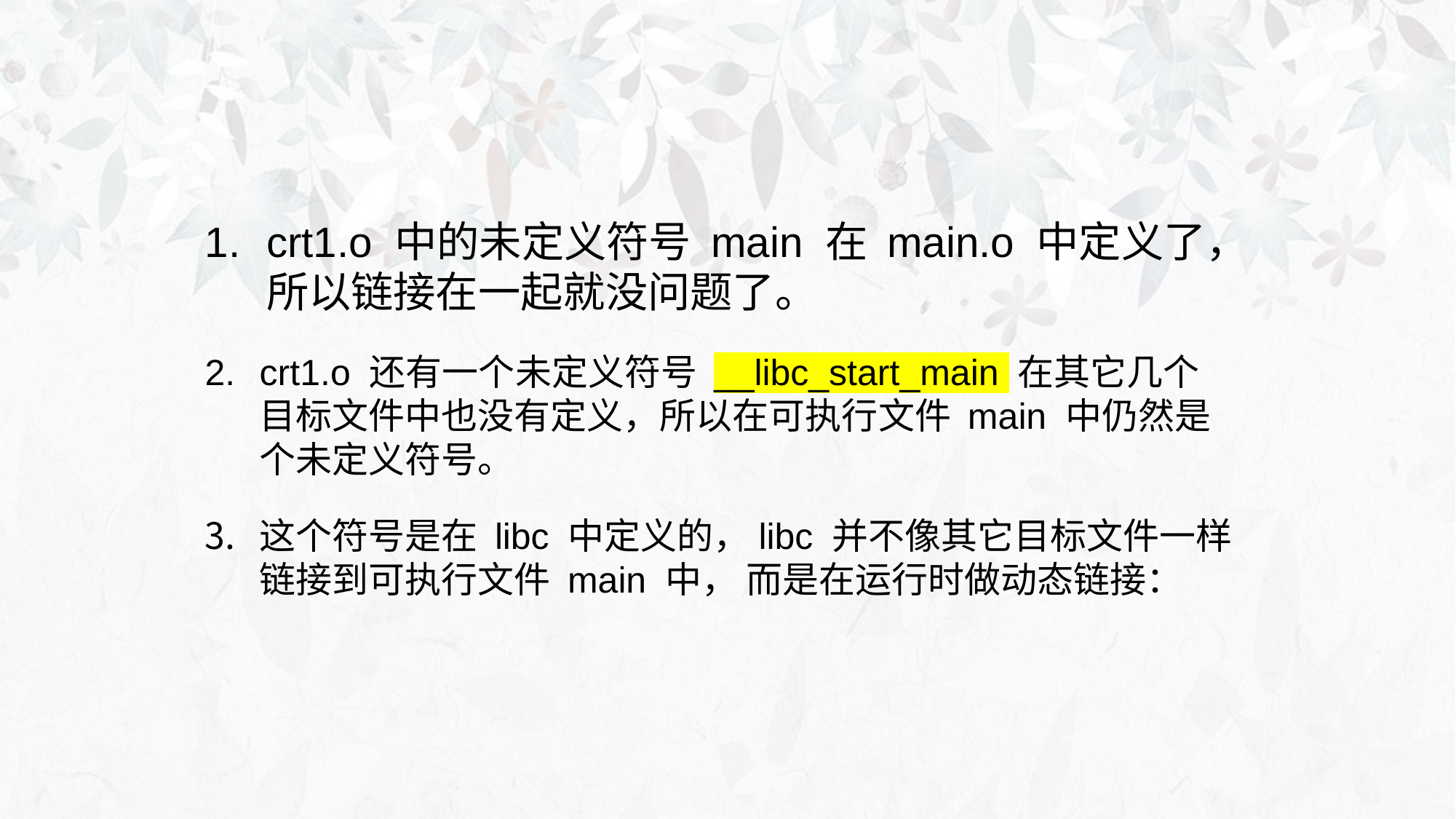

crt1.o 中的未定义符号 main 在 main.o 中定义了，所以链接在一起就没问题了。

crt1.o 还有一个未定义符号 __libc_start_main 在其它几个目标文件中也没有定义，所以在可执行文件 main 中仍然是个未定义符号。

这个符号是在 libc 中定义的，libc 并不像其它目标文件一样链接到可执行文件 main 中， 而是在运行时做动态链接：